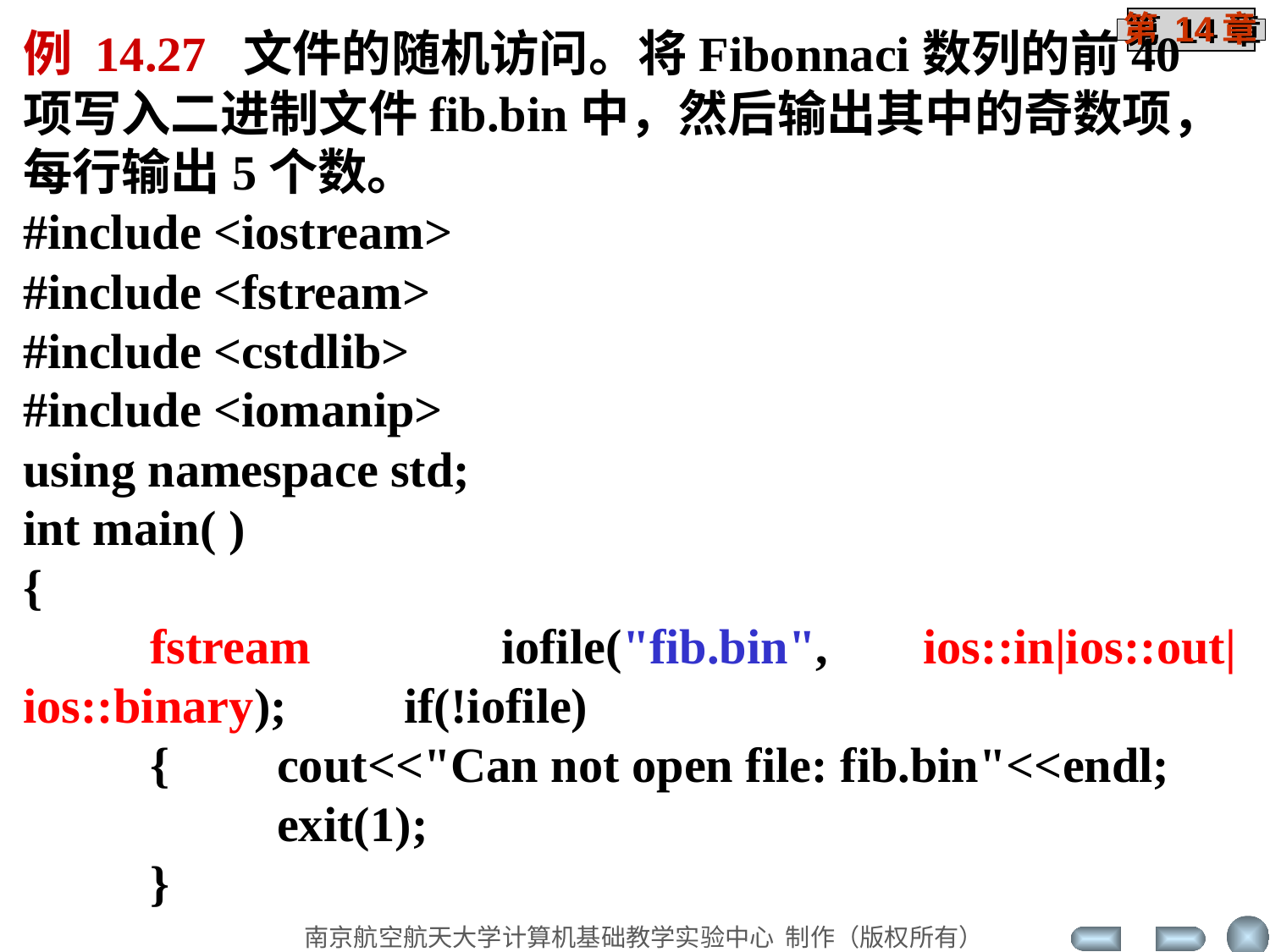

例 14.27  文件的随机访问。将Fibonnaci数列的前40项写入二进制文件fib.bin中，然后输出其中的奇数项，每行输出5个数。
#include <iostream>
#include <fstream>
#include <cstdlib>
#include <iomanip>
using namespace std;
int main( )
{
	fstream  iofile("fib.bin", ios::in|ios::out|ios::binary);     	if(!iofile)
	{	cout<<"Can not open file: fib.bin"<<endl;
		exit(1);
	}